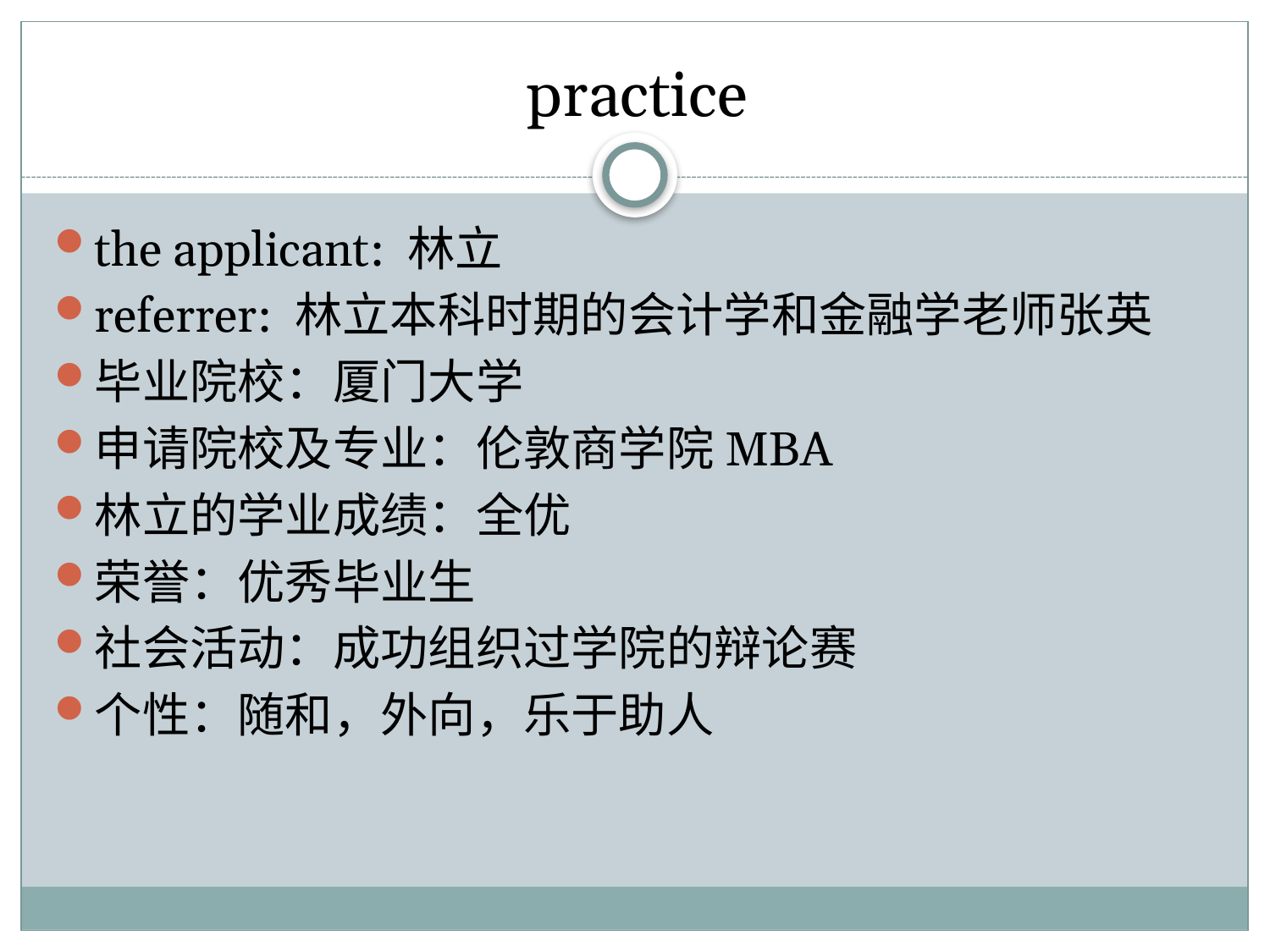

# practice
the applicant: 林立
referrer: 林立本科时期的会计学和金融学老师张英
毕业院校：厦门大学
申请院校及专业：伦敦商学院MBA
林立的学业成绩：全优
荣誉：优秀毕业生
社会活动：成功组织过学院的辩论赛
个性：随和，外向，乐于助人